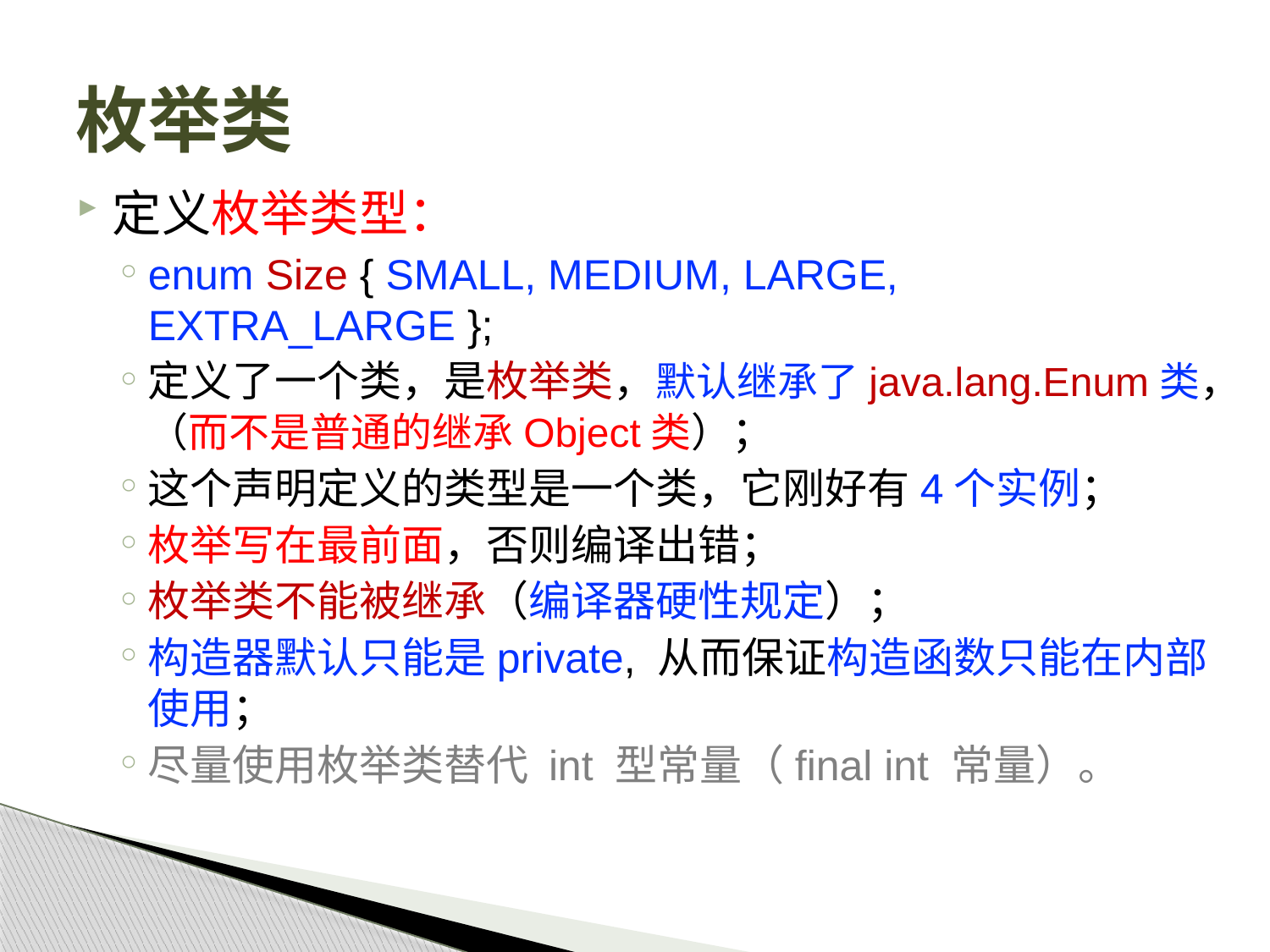

# 枚举类
定义枚举类型：
enum Size { SMALL, MEDIUM, LARGE, EXTRA_LARGE };
定义了一个类，是枚举类，默认继承了java.lang.Enum类，（而不是普通的继承Object类）；
这个声明定义的类型是一个类，它刚好有4个实例；
枚举写在最前面，否则编译出错；
枚举类不能被继承（编译器硬性规定）；
构造器默认只能是private, 从而保证构造函数只能在内部使用；
尽量使用枚举类替代 int 型常量（final int 常量）。